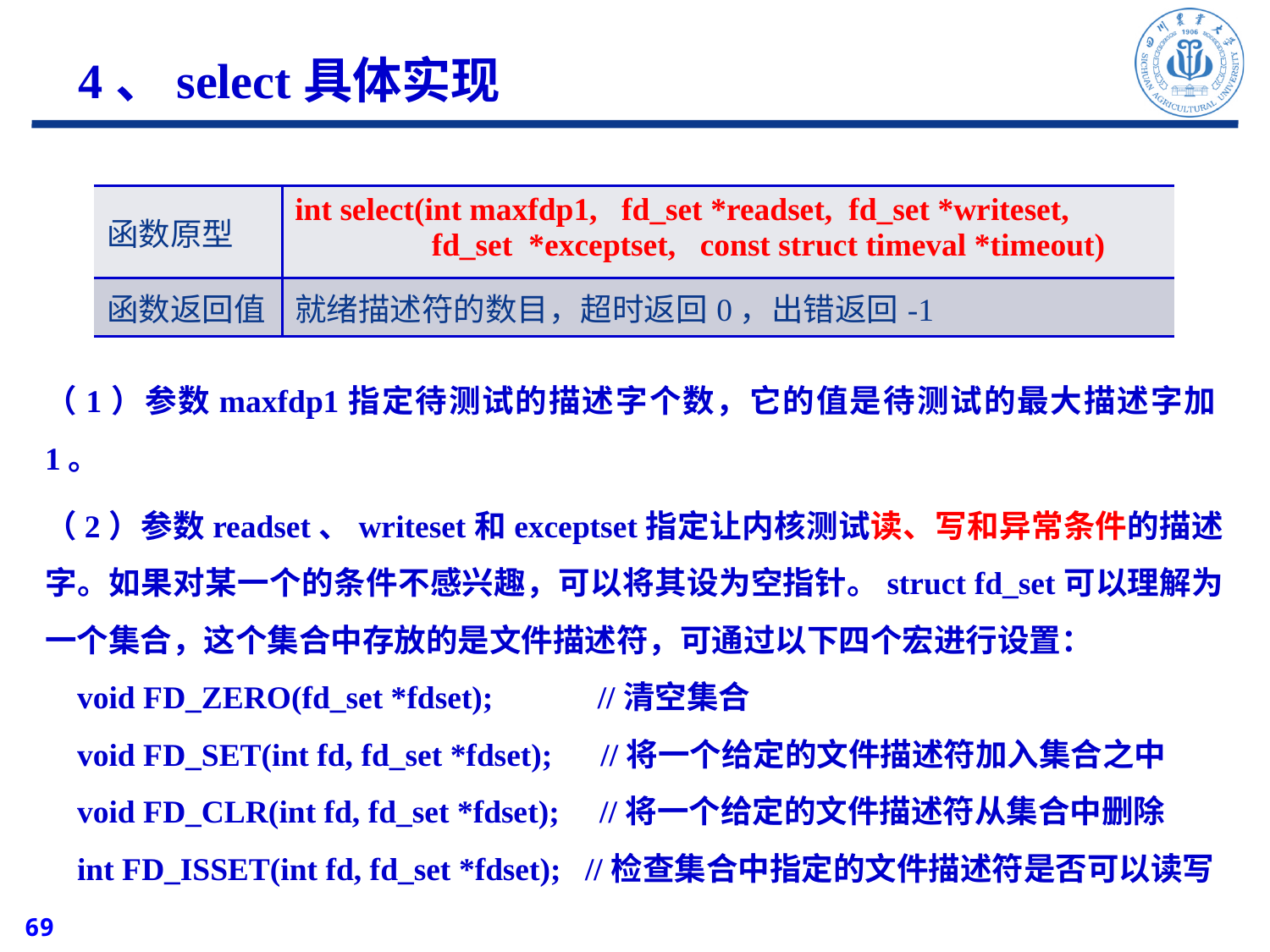

4、select具体实现
| 函数原型 | int select(int maxfdp1, fd\_set \*readset, fd\_set \*writeset, fd\_set \*exceptset, const struct timeval \*timeout) |
| --- | --- |
| 函数返回值 | 就绪描述符的数目，超时返回0，出错返回-1 |
（1）参数maxfdp1指定待测试的描述字个数，它的值是待测试的最大描述字加1。
（2）参数readset、writeset和exceptset指定让内核测试读、写和异常条件的描述字。如果对某一个的条件不感兴趣，可以将其设为空指针。struct fd_set可以理解为一个集合，这个集合中存放的是文件描述符，可通过以下四个宏进行设置：
    void FD_ZERO(fd_set *fdset);             //清空集合
    void FD_SET(int fd, fd_set *fdset);      //将一个给定的文件描述符加入集合之中
    void FD_CLR(int fd, fd_set *fdset);     //将一个给定的文件描述符从集合中删除
    int FD_ISSET(int fd, fd_set *fdset);   //检查集合中指定的文件描述符是否可以读写